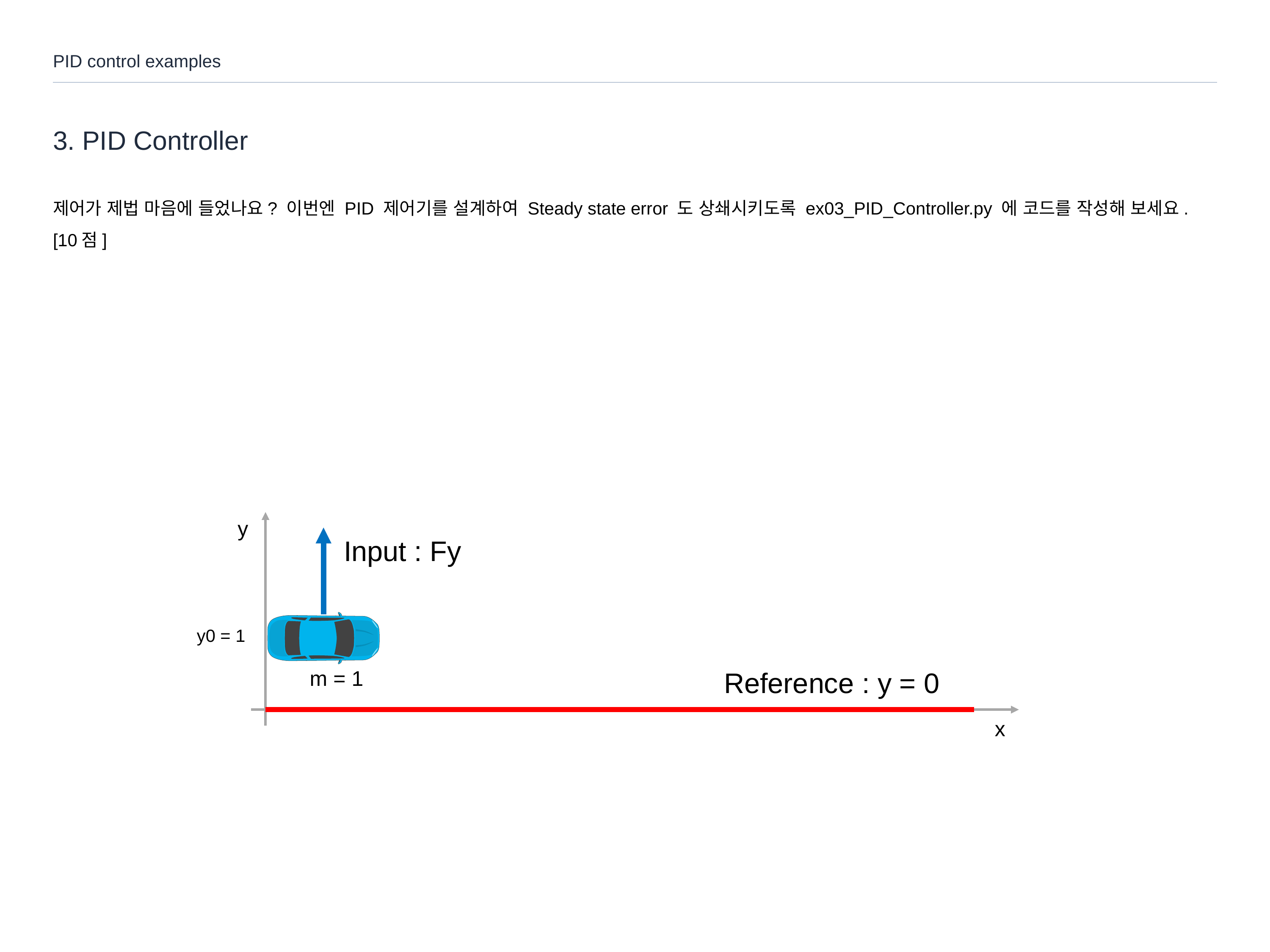

PID control examples
# 3. PID Controller
제어가 제법 마음에 들었나요? 이번엔 PID 제어기를 설계하여 Steady state error 도 상쇄시키도록 ex03_PID_Controller.py 에 코드를 작성해 보세요. [10점]

y
Input : Fy

y0 = 1
m = 1
Reference : y = 0
x